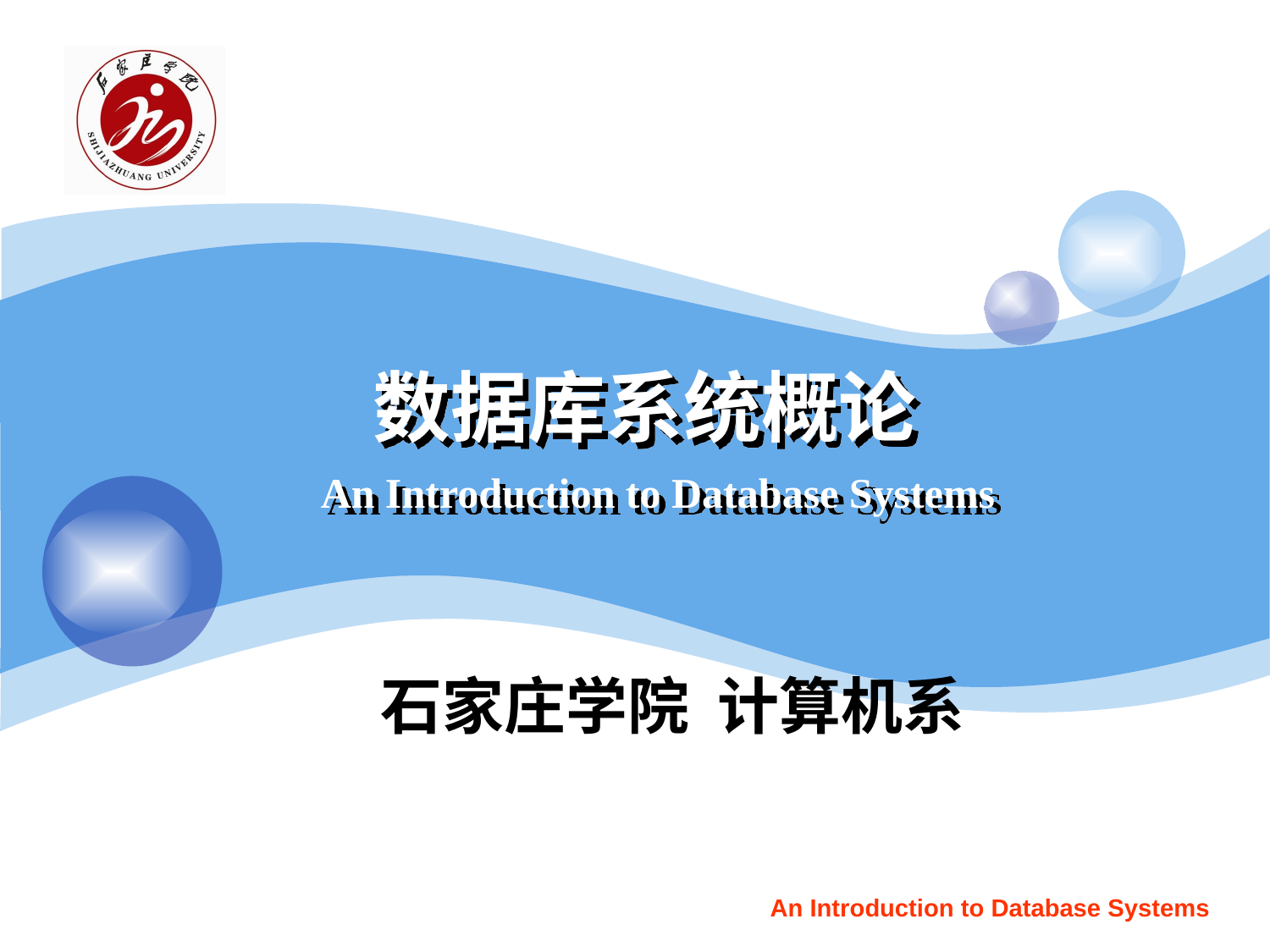

# 数据库系统概论 An Introduction to Database Systems
石家庄学院  计算机系
An Introduction to Database Systems